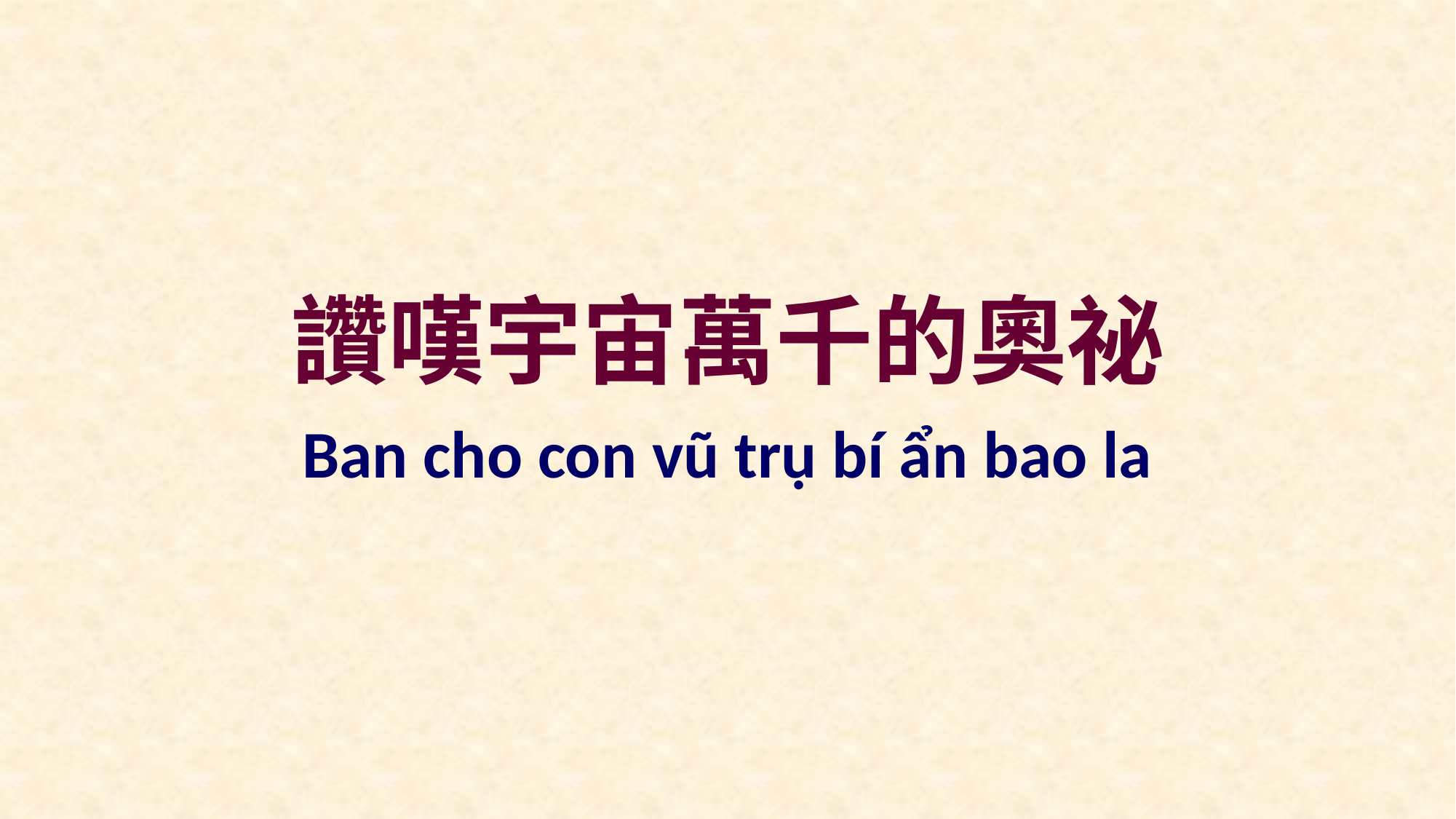

讚嘆宇宙萬千的奧祕
Ban cho con vũ trụ bí ẩn bao la